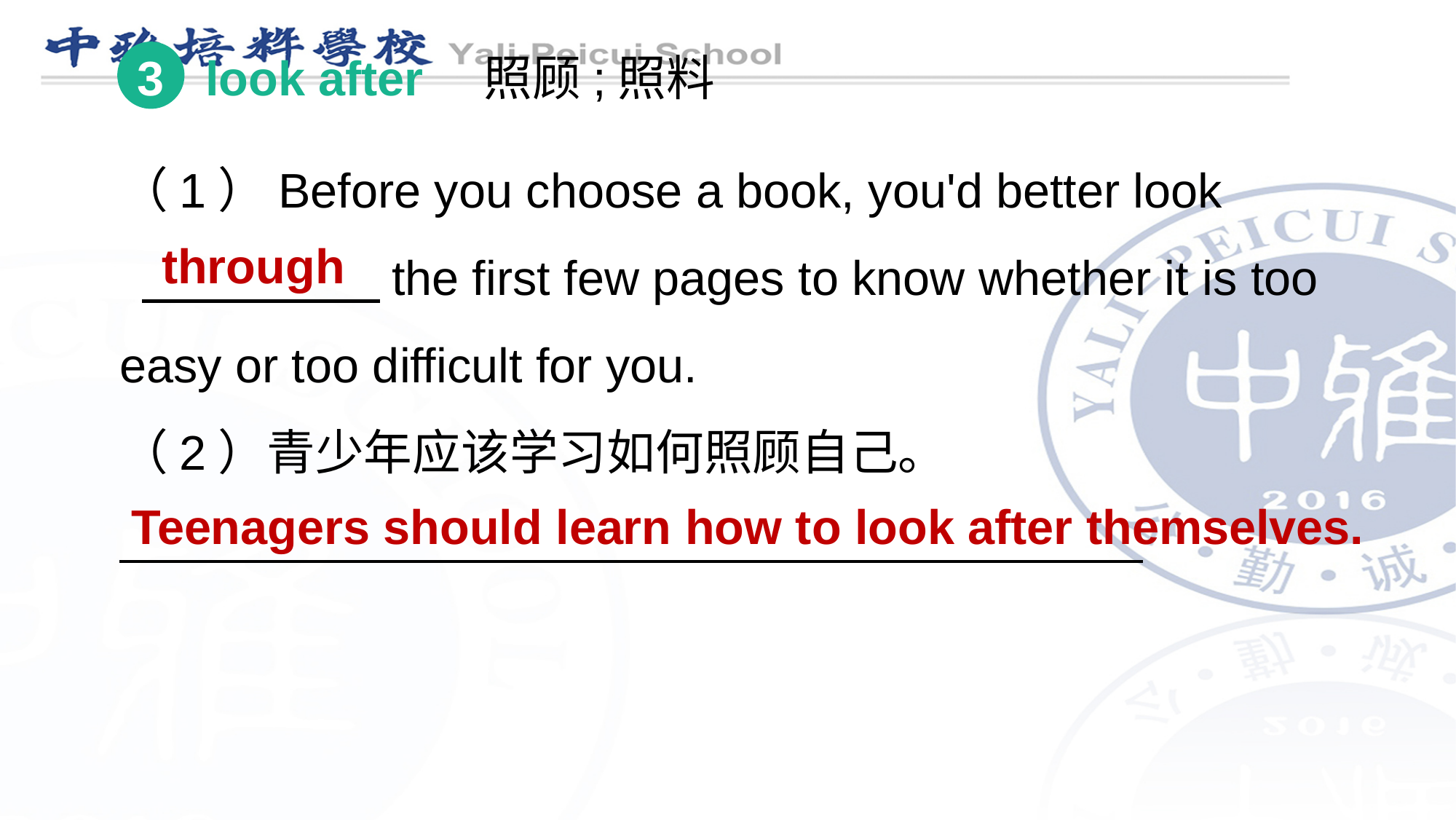

3
 look after　照顾;照料
（1）Before you choose a book, you'd better look
 　　　    　the first few pages to know whether it is too easy or too difficult for you.
（2）青少年应该学习如何照顾自己。

through
Teenagers should learn how to look after themselves.